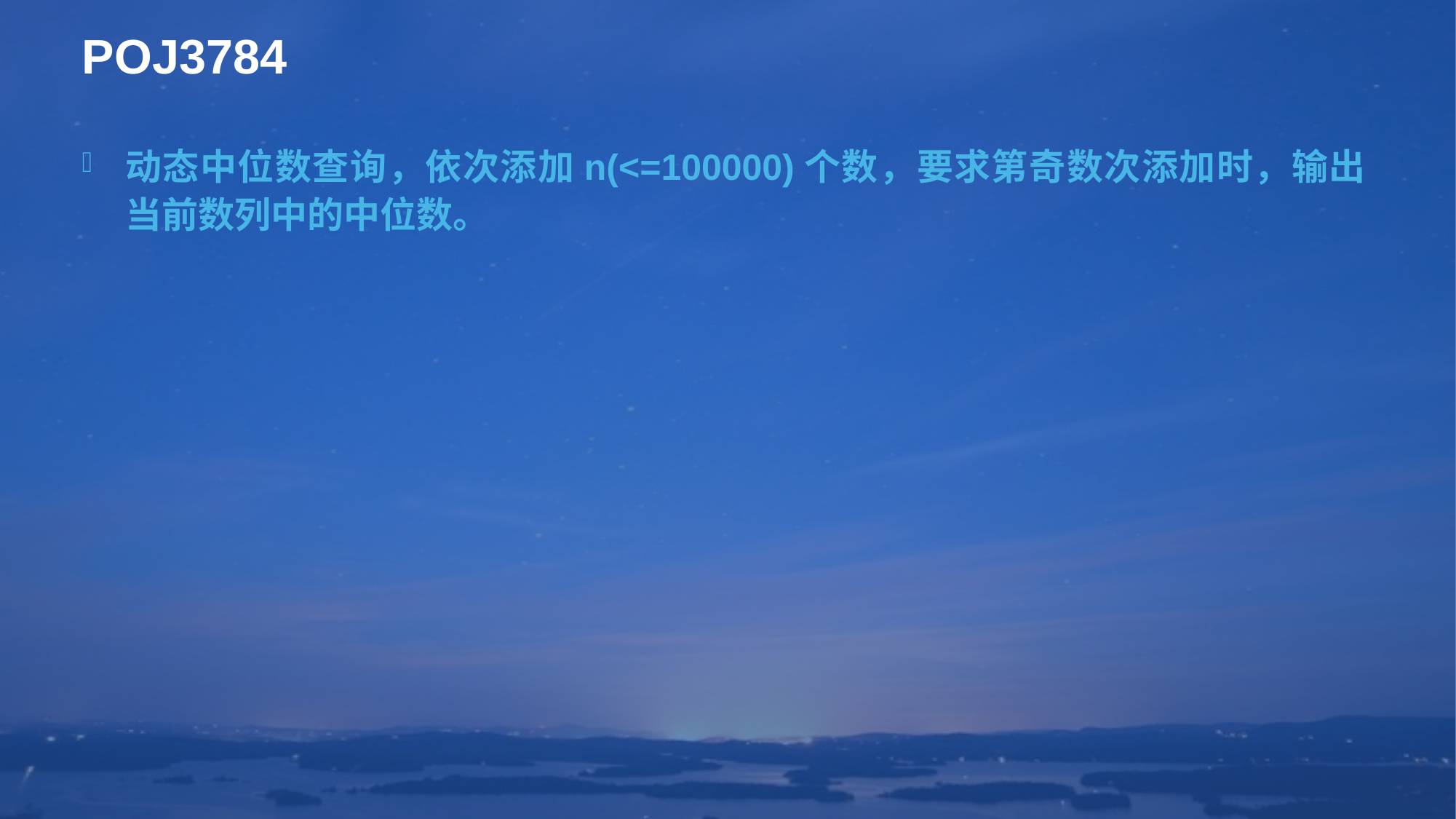

# POJ3784
动态中位数查询，依次添加n(<=100000)个数，要求第奇数次添加时，输出当前数列中的中位数。